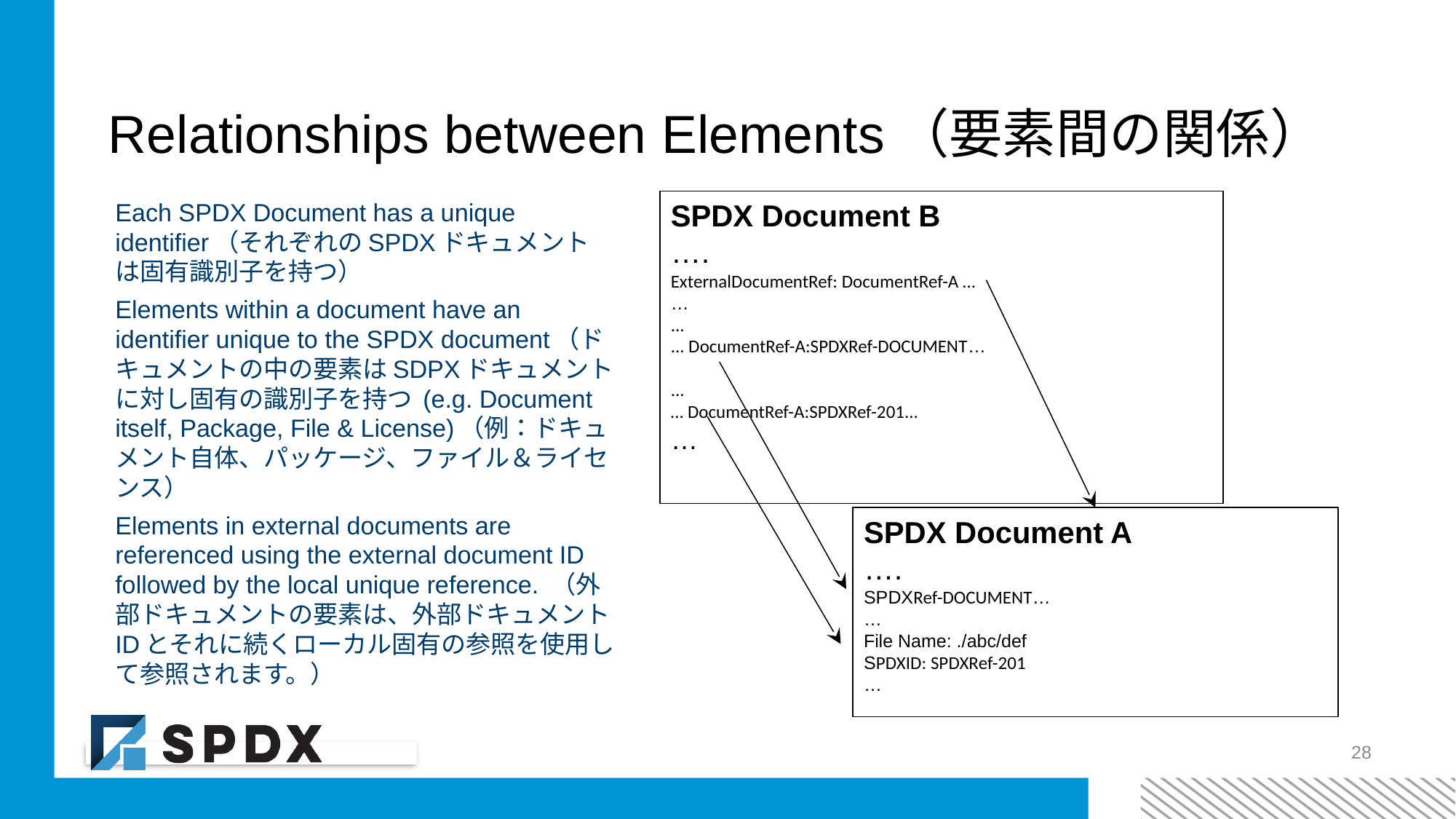

# Relationships between Elements（要素間の関係）
Each SPDX Document has a unique identifier（それぞれのSPDXドキュメントは固有識別子を持つ）
Elements within a document have an identifier unique to the SPDX document（ドキュメントの中の要素はSDPXドキュメントに対し固有の識別子を持つ (e.g. Document itself, Package, File & License)（例：ドキュメント自体、パッケージ、ファイル＆ライセンス）
Elements in external documents are referenced using the external document ID followed by the local unique reference. （外部ドキュメントの要素は、外部ドキュメントIDとそれに続くローカル固有の参照を使用して参照されます。）
SPDX Document B
….
ExternalDocumentRef: DocumentRef-A …
…
...
... DocumentRef-A:SPDXRef-DOCUMENT…

...
… DocumentRef-A:SPDXRef-201...
…
SPDX Document A
….
SPDXRef-DOCUMENT…
…
File Name: ./abc/def
SPDXID: SPDXRef-201
…
28